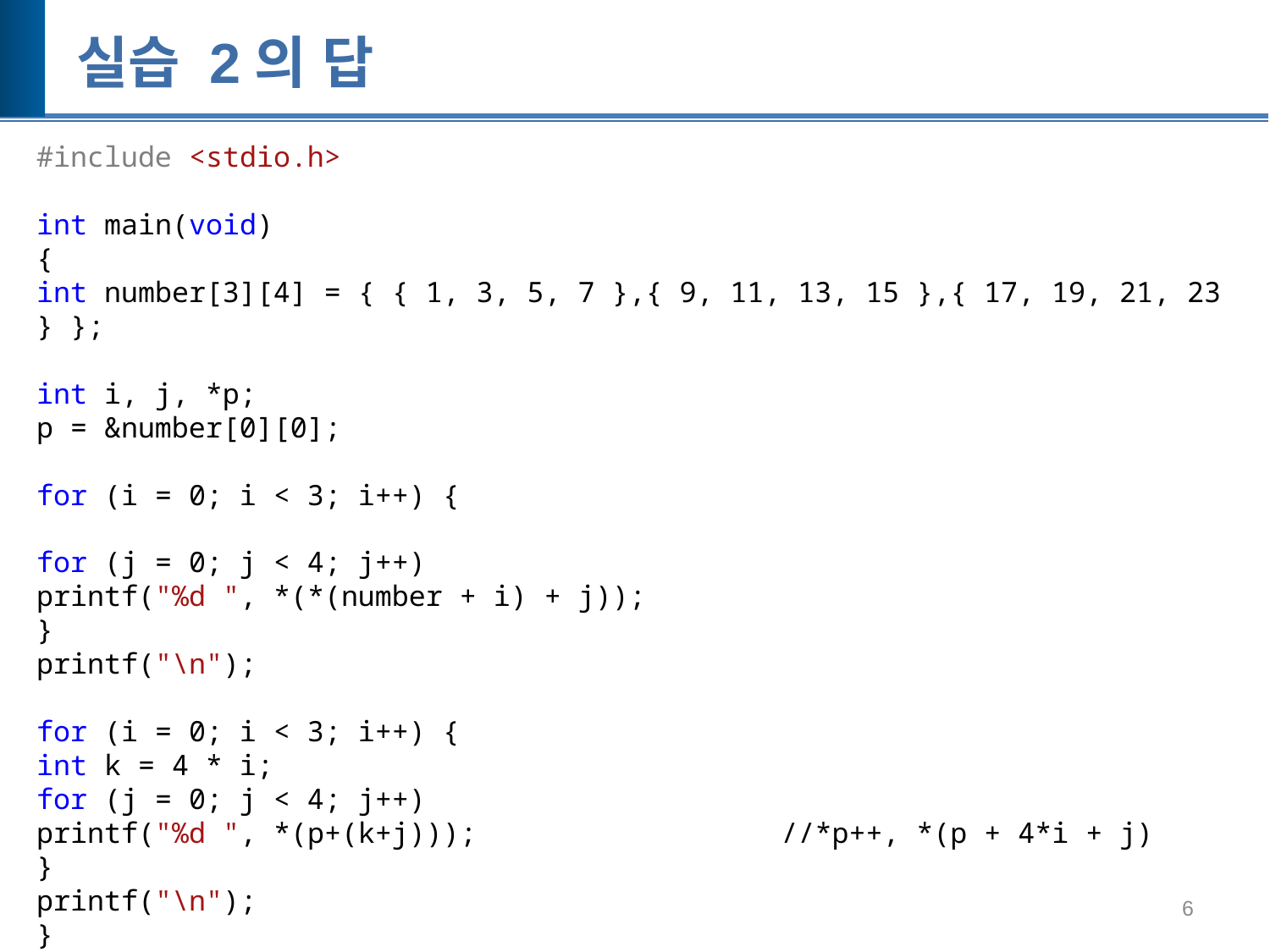

# 실습 2의 답
#include <stdio.h>

int main(void)
{
int number[3][4] = { { 1, 3, 5, 7 },{ 9, 11, 13, 15 },{ 17, 19, 21, 23 } };

int i, j, *p;
p = &number[0][0];

for (i = 0; i < 3; i++) {

for (j = 0; j < 4; j++)
printf("%d ", *(*(number + i) + j));
}
printf("\n");

for (i = 0; i < 3; i++) {
int k = 4 * i;
for (j = 0; j < 4; j++)
printf("%d ", *(p+(k+j)));                  //*p++, *(p + 4*i + j)
}
printf("\n");
}
6